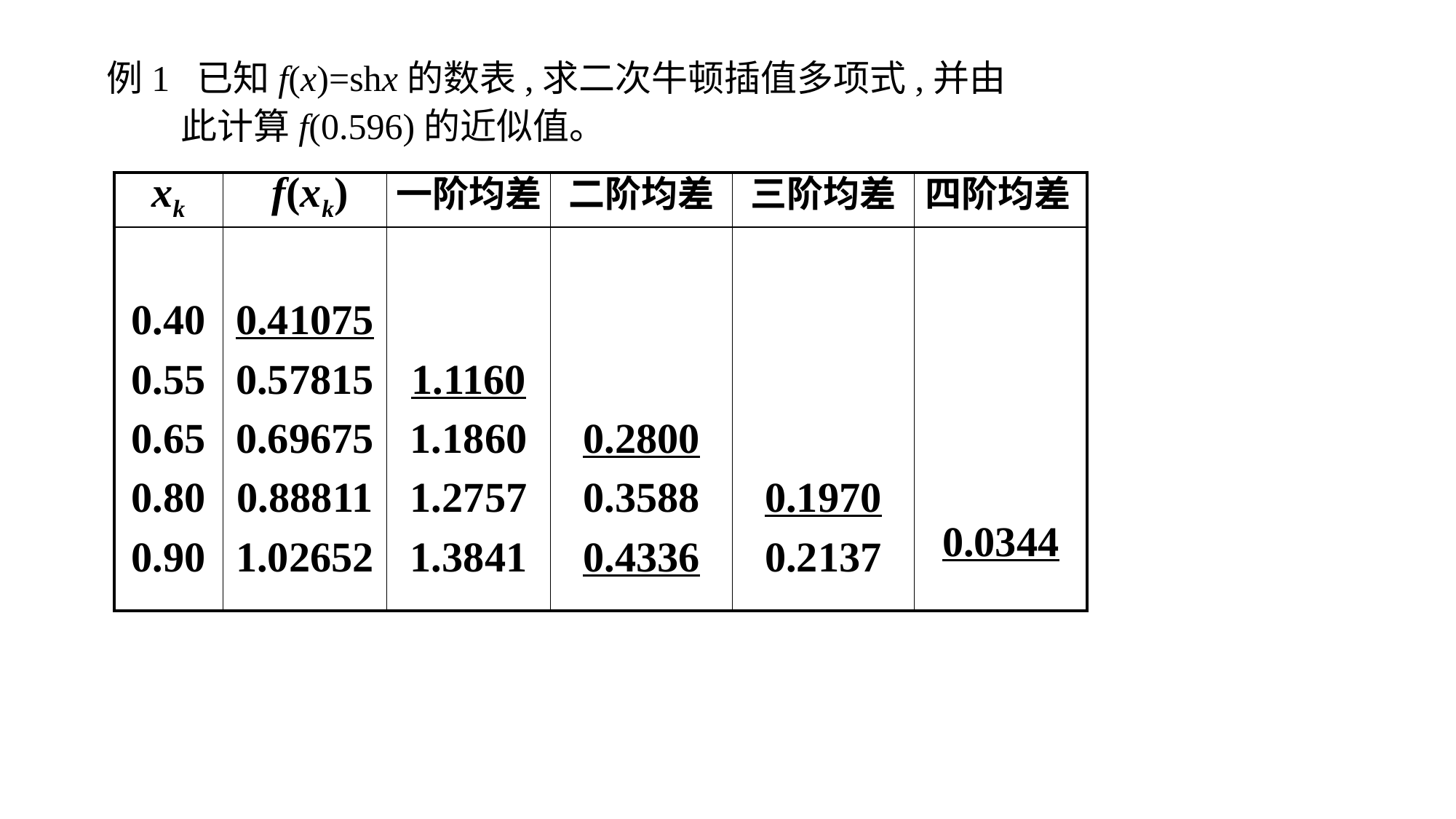

例1  已知f(x)=shx的数表,求二次牛顿插值多项式,并由
        此计算f(0.596)的近似值。
| xk | f(xk) | 一阶均差 | 二阶均差 | 三阶均差 | 四阶均差 |
| --- | --- | --- | --- | --- | --- |
| 0.40 0.55 0.65 0.80 0.90 | 0.41075 0.57815 0.69675 0.88811 1.02652 | 1.1160 1.1860 1.2757 1.3841 | 0.2800 0.3588 0.4336 | 0.1970 0.2137 | 0.0344 |